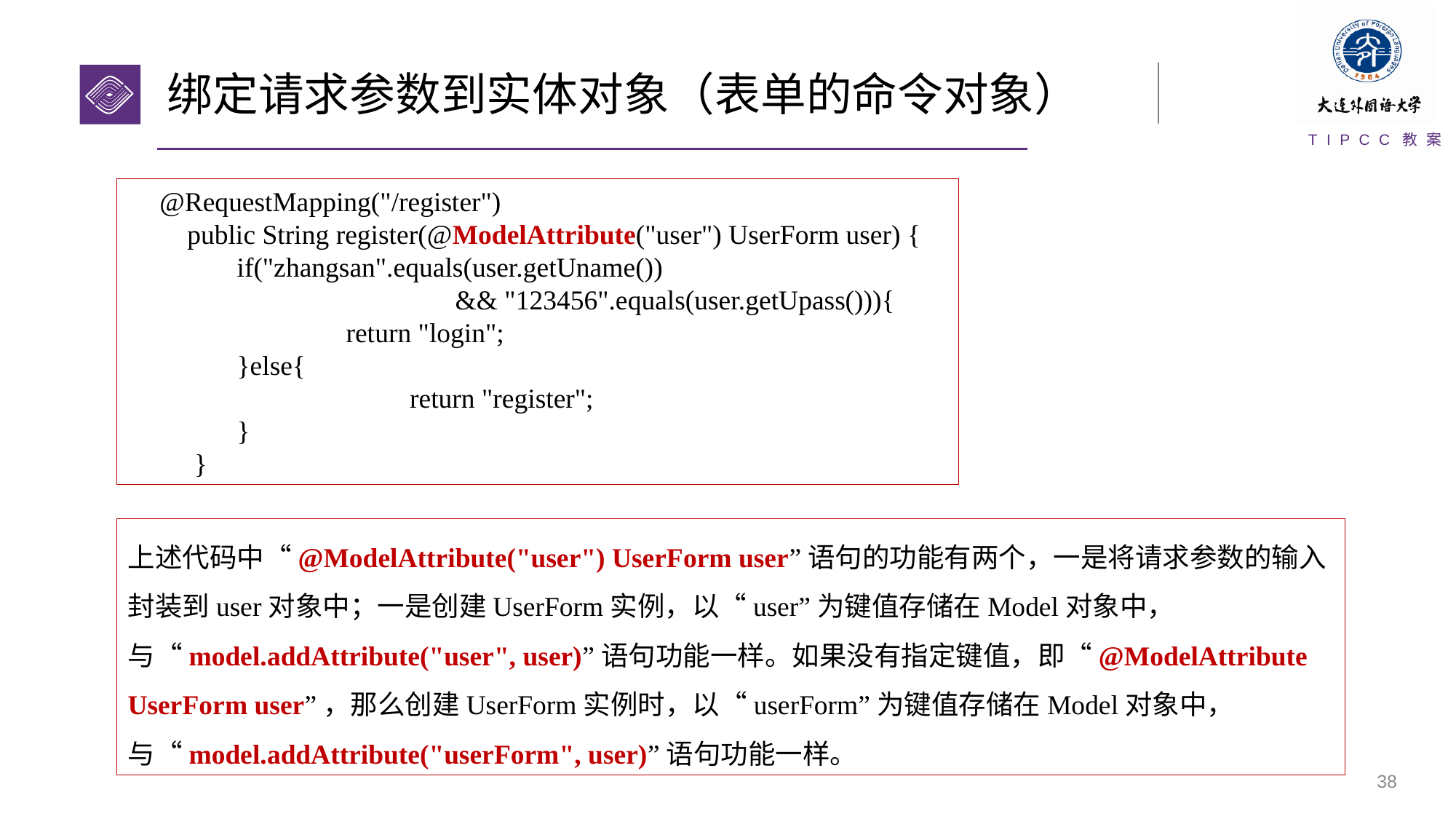

# 绑定请求参数到实体对象（表单的命令对象）
@RequestMapping("/register")
    public String register(@ModelAttribute("user") UserForm user) {
	if("zhangsan".equals(user.getUname())
			&& "123456".equals(user.getUpass())){
		return "login";
	}else{
		return "register";
	}
     }
上述代码中“@ModelAttribute("user") UserForm user”语句的功能有两个，一是将请求参数的输入封装到user对象中；一是创建UserForm实例，以“user”为键值存储在Model对象中，与“model.addAttribute("user", user)”语句功能一样。如果没有指定键值，即“@ModelAttribute UserForm user”，那么创建UserForm实例时，以“userForm”为键值存储在Model对象中，与“model.addAttribute("userForm", user)”语句功能一样。
38